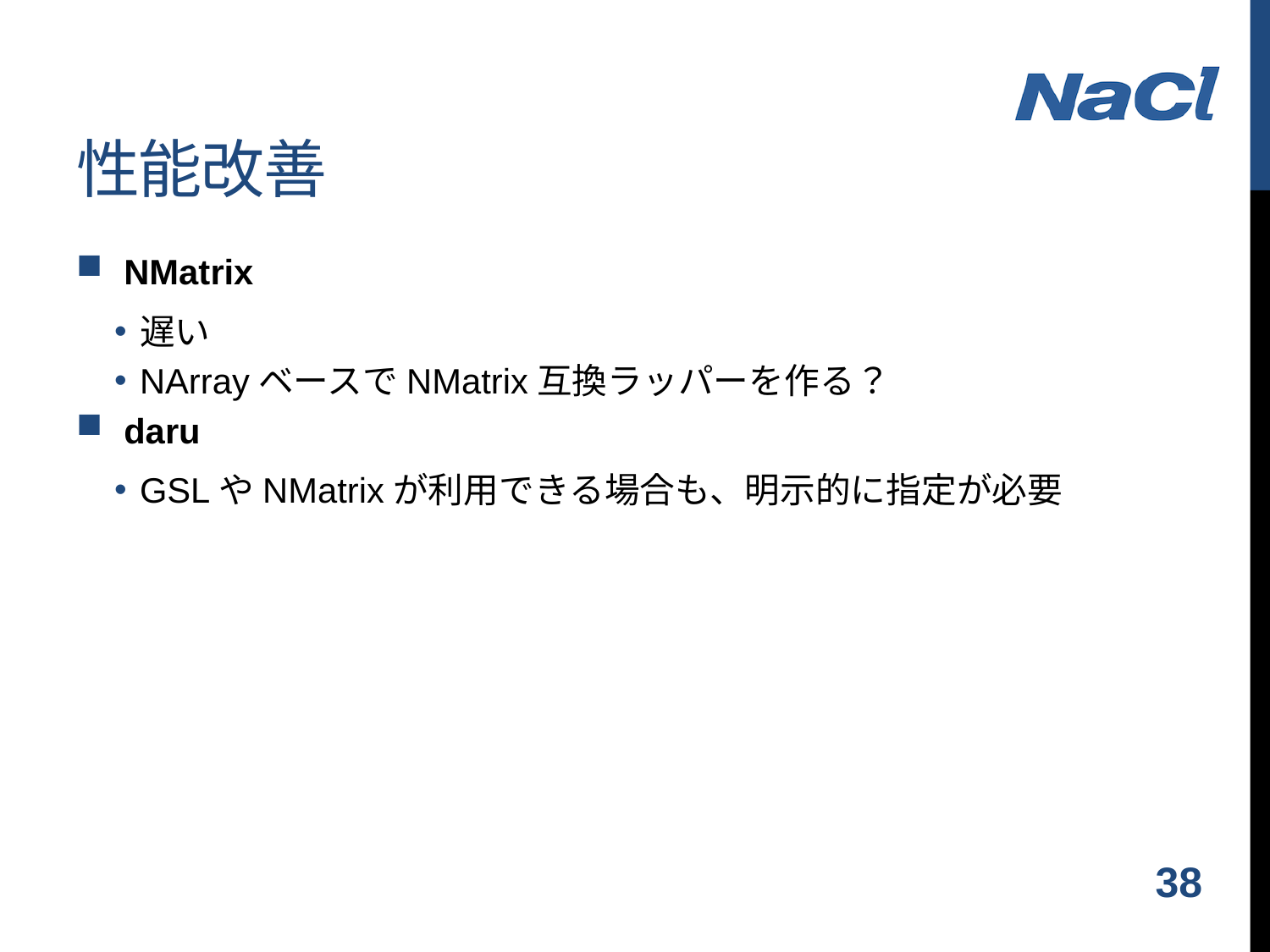

# 性能改善
NMatrix
遅い
NArrayベースでNMatrix互換ラッパーを作る？
daru
GSLやNMatrixが利用できる場合も、明示的に指定が必要
38